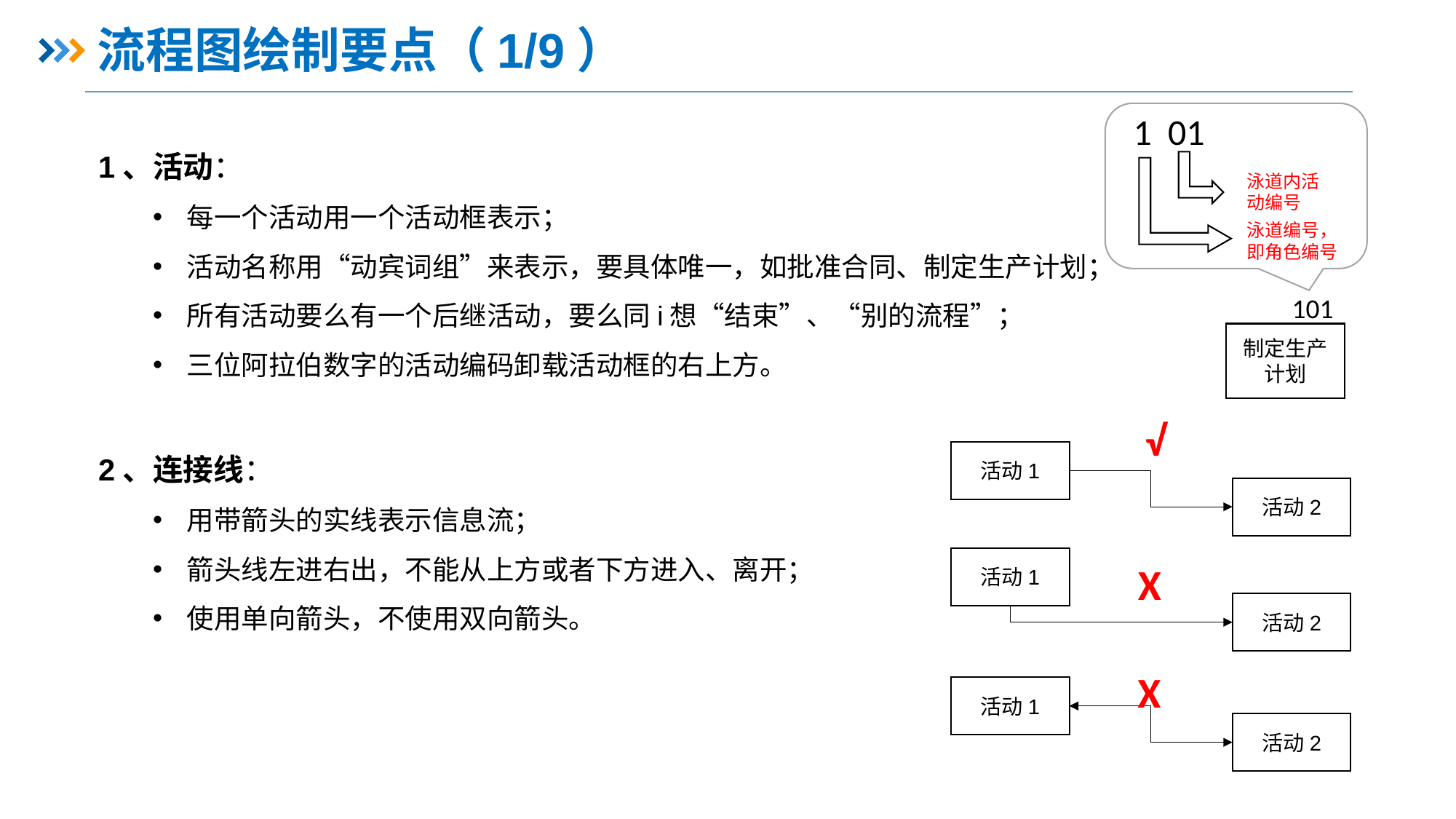

# 流程图绘制要点（1/9）
1  01

1、活动：
每一个活动用一个活动框表示；
活动名称用“动宾词组”来表示，要具体唯一，如批准合同、制定生产计划；
所有活动要么有一个后继活动，要么同i想“结束”、“别的流程”；
三位阿拉伯数字的活动编码卸载活动框的右上方。

泳道内活动编号
泳道编号，即角色编号
101
制定生产计划
√
2、连接线：
用带箭头的实线表示信息流；
箭头线左进右出，不能从上方或者下方进入、离开；
使用单向箭头，不使用双向箭头。
活动1
活动2
活动1
X
活动2
X
活动1
活动2